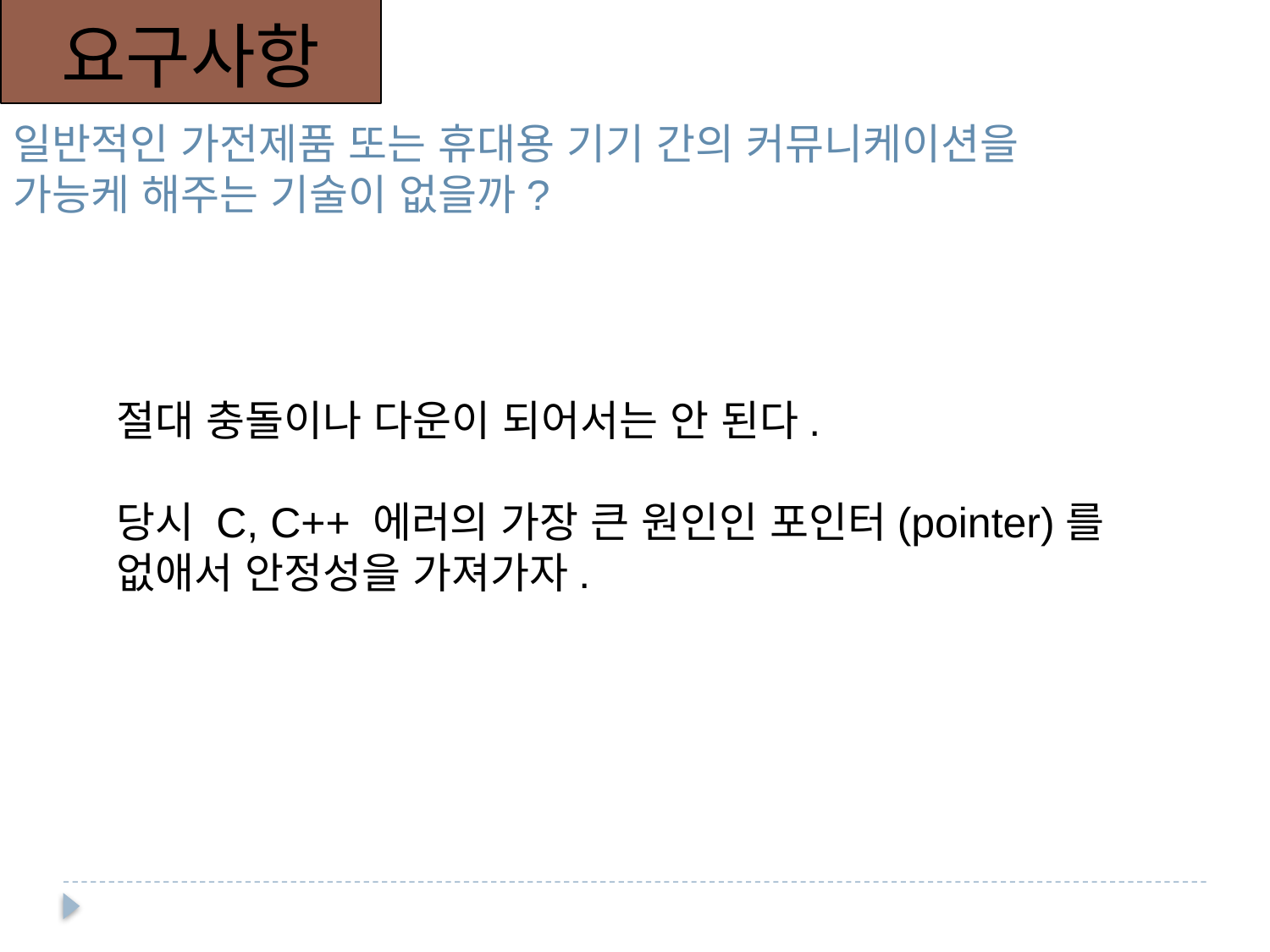

요구사항
일반적인 가전제품 또는 휴대용 기기 간의 커뮤니케이션을 가능케 해주는 기술이 없을까?
절대 충돌이나 다운이 되어서는 안 된다.

당시 C, C++ 에러의 가장 큰 원인인 포인터(pointer)를 없애서 안정성을 가져가자.